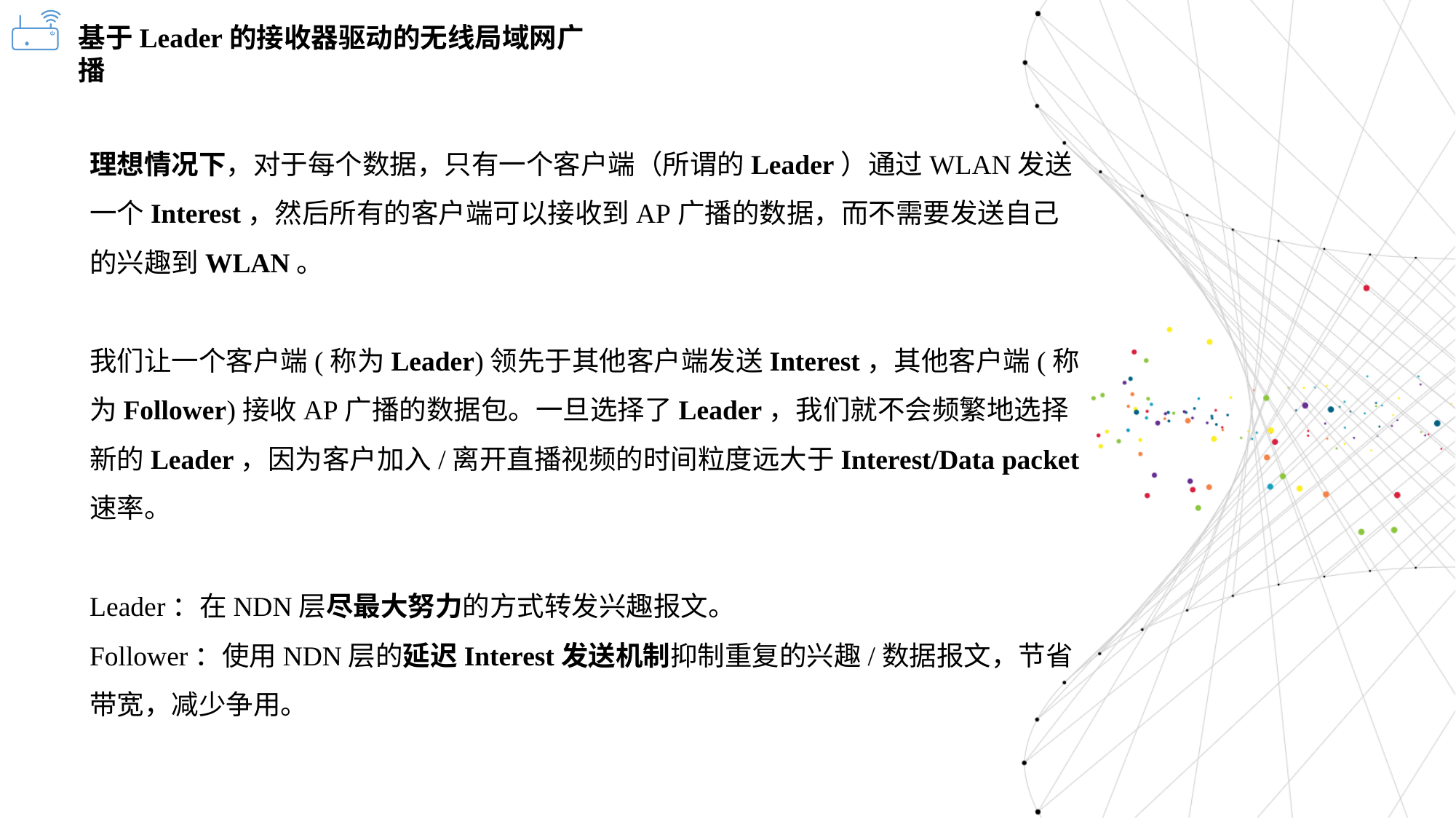

基于Leader的接收器驱动的无线局域网广播
理想情况下，对于每个数据，只有一个客户端（所谓的Leader）通过WLAN发送一个Interest，然后所有的客户端可以接收到AP广播的数据，而不需要发送自己的兴趣到WLAN。

我们让一个客户端(称为Leader)领先于其他客户端发送Interest，其他客户端(称为Follower)接收AP广播的数据包。一旦选择了Leader，我们就不会频繁地选择新的Leader，因为客户加入/离开直播视频的时间粒度远大于Interest/Data packet速率。

Leader：在NDN层尽最大努力的方式转发兴趣报文。
Follower：使用NDN层的延迟Interest发送机制抑制重复的兴趣/数据报文，节省带宽，减少争用。